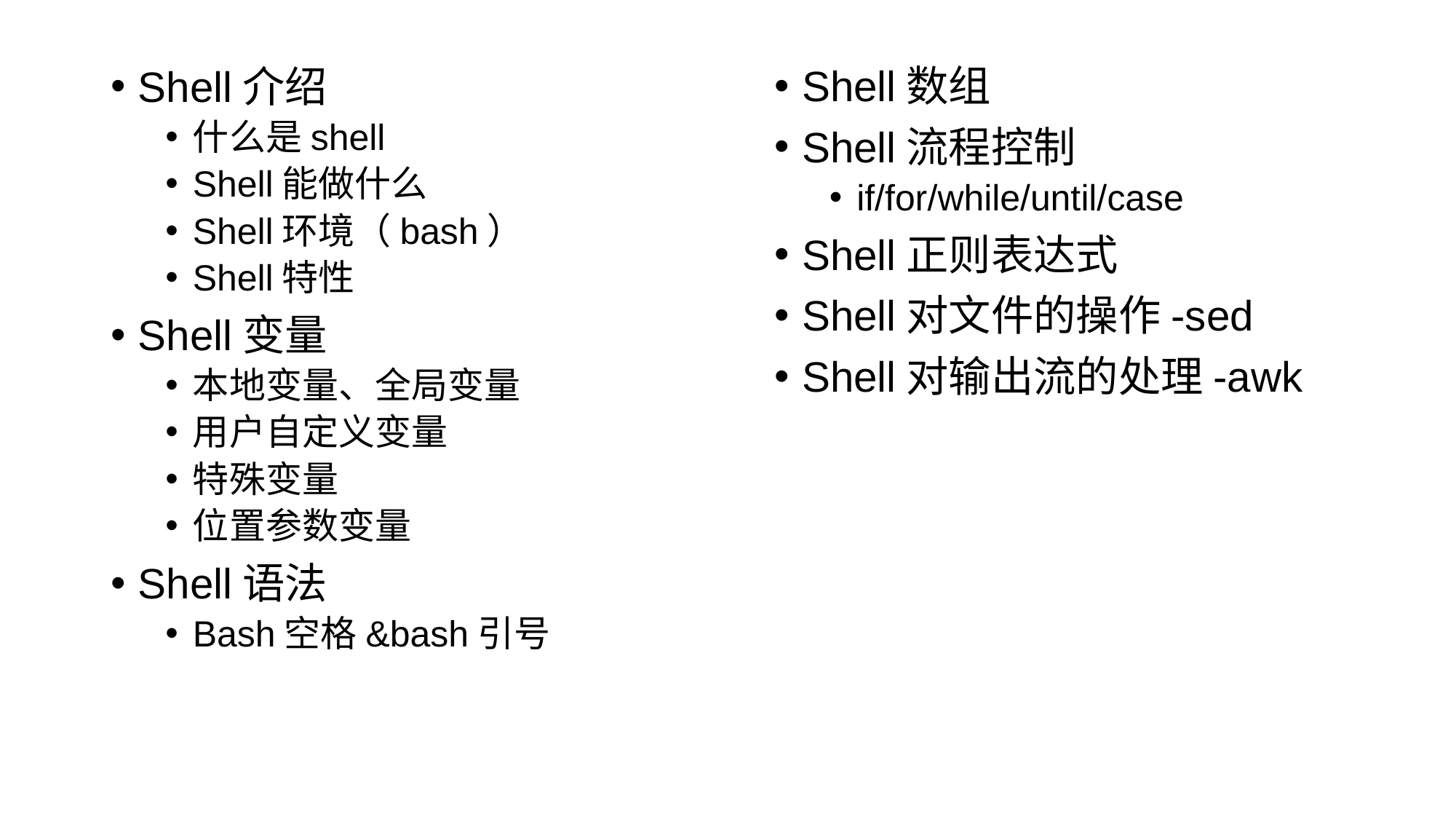

Shell数组
Shell流程控制
if/for/while/until/case
Shell正则表达式
Shell对文件的操作-sed
Shell对输出流的处理-awk

Shell介绍
什么是shell
Shell能做什么
Shell环境（bash）
Shell特性
Shell变量
本地变量、全局变量
用户自定义变量
特殊变量
位置参数变量
Shell语法
Bash空格&bash引号